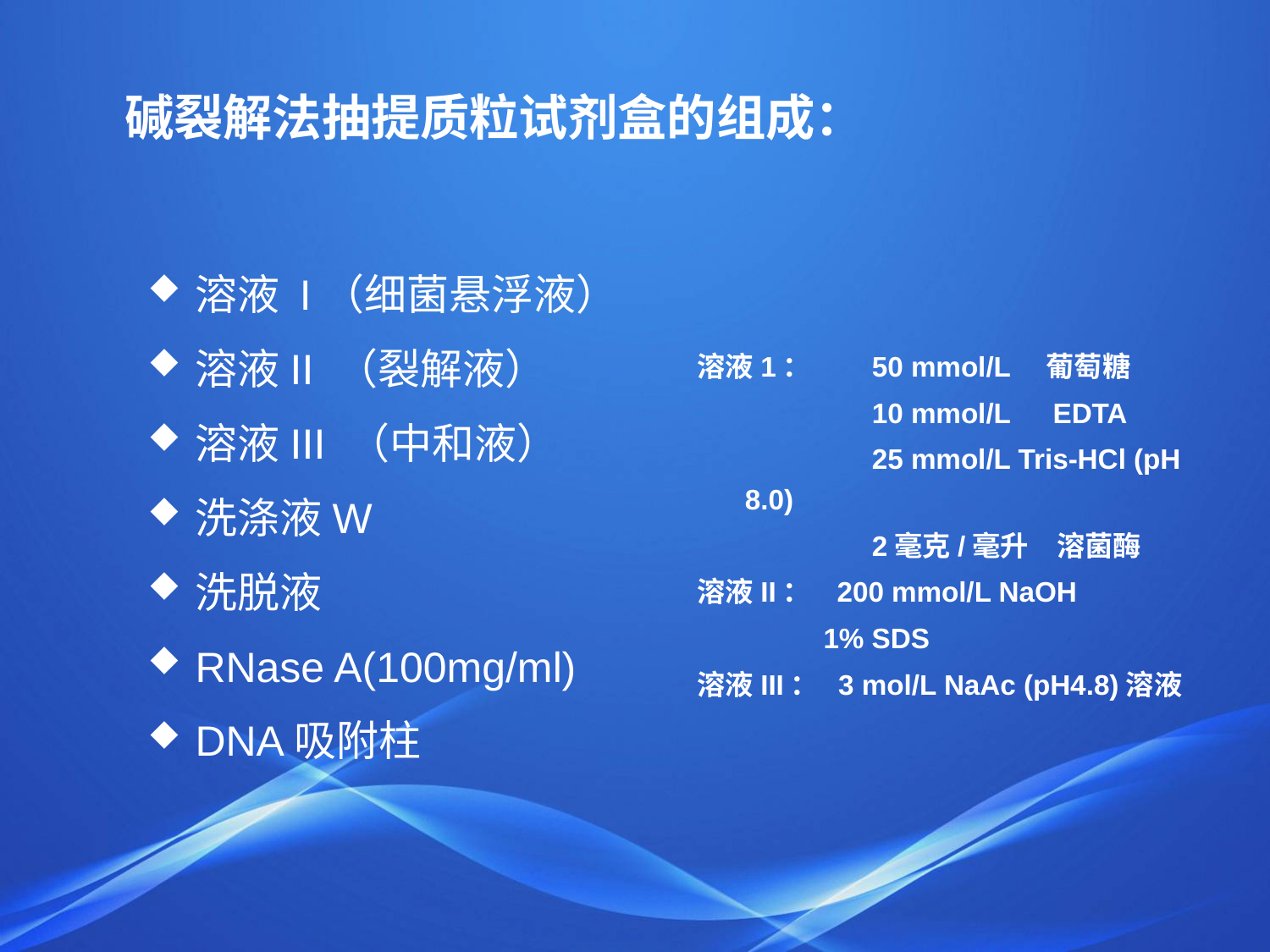

碱裂解法抽提质粒试剂盒的组成：
溶液 I（细菌悬浮液）
溶液II （裂解液）
溶液III （中和液）
洗涤液W
洗脱液
RNase A(100mg/ml)
DNA吸附柱
溶液1：	50 mmol/L　葡萄糖
		10 mmol/L　EDTA
		25 mmol/L Tris-HCl (pH 8.0)
		2毫克/毫升　溶菌酶
溶液II：   200 mmol/L NaOH
	          1% SDS
溶液III：  3 mol/L NaAc (pH4.8)溶液